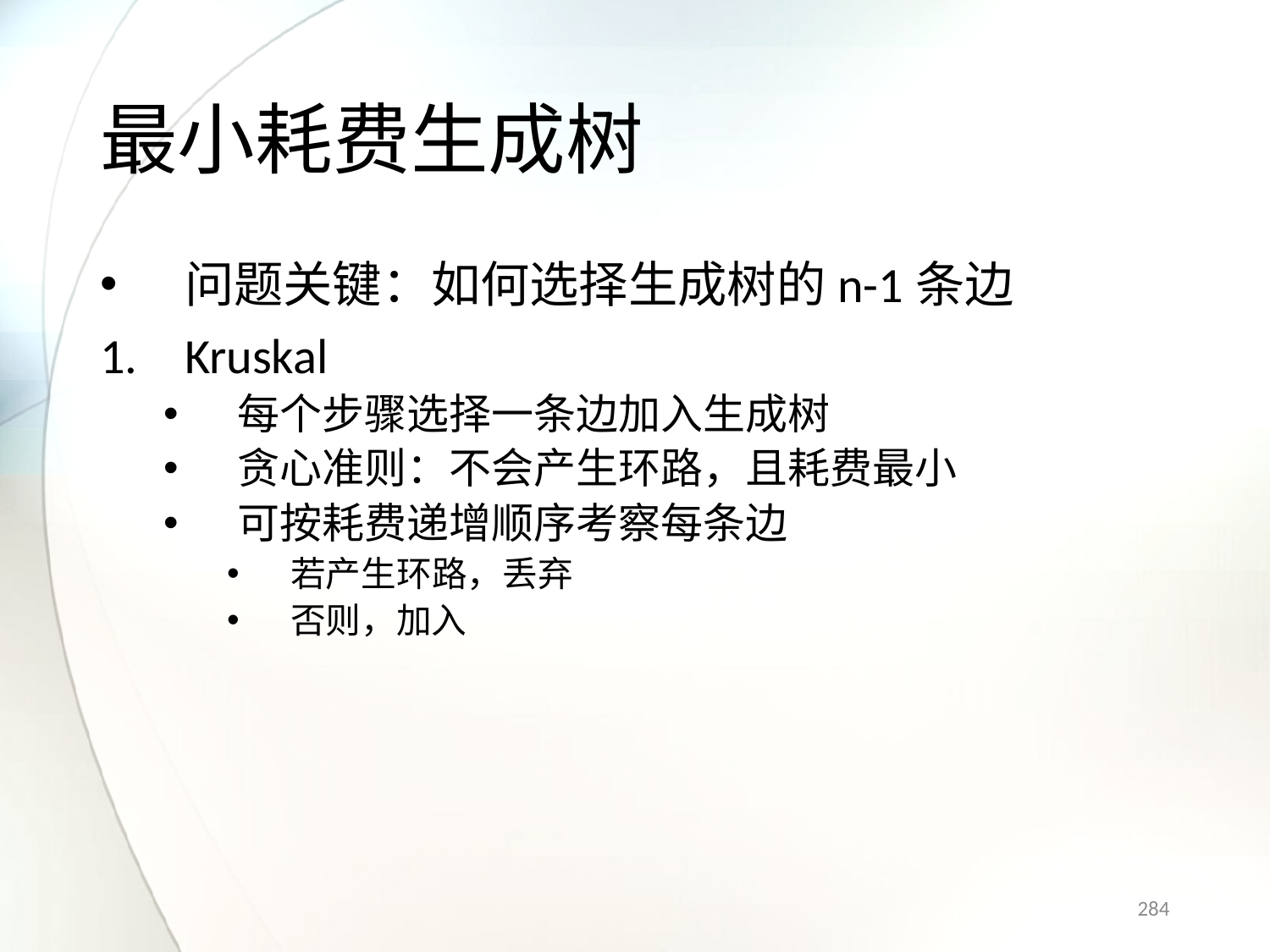

# 最小耗费生成树
问题关键：如何选择生成树的n-1条边
Kruskal
每个步骤选择一条边加入生成树
贪心准则：不会产生环路，且耗费最小
可按耗费递增顺序考察每条边
若产生环路，丢弃
否则，加入
284